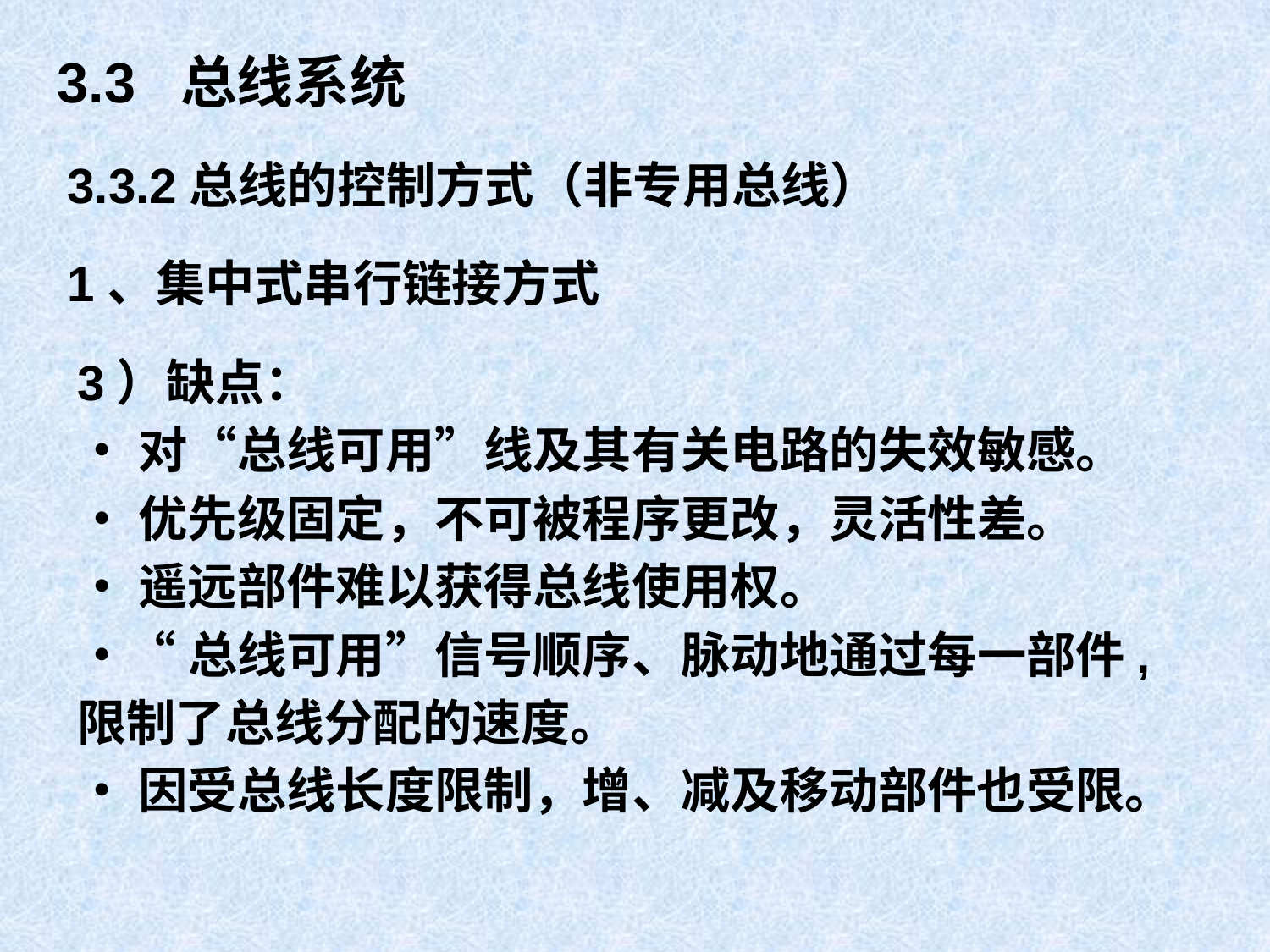

3.3  总线系统
3.3.2总线的控制方式（非专用总线）

1、集中式串行链接方式
3）缺点：
•对“总线可用”线及其有关电路的失效敏感。
•优先级固定，不可被程序更改，灵活性差。
•遥远部件难以获得总线使用权。
•“总线可用”信号顺序、脉动地通过每一部件, 限制了总线分配的速度。
•因受总线长度限制，增、减及移动部件也受限。